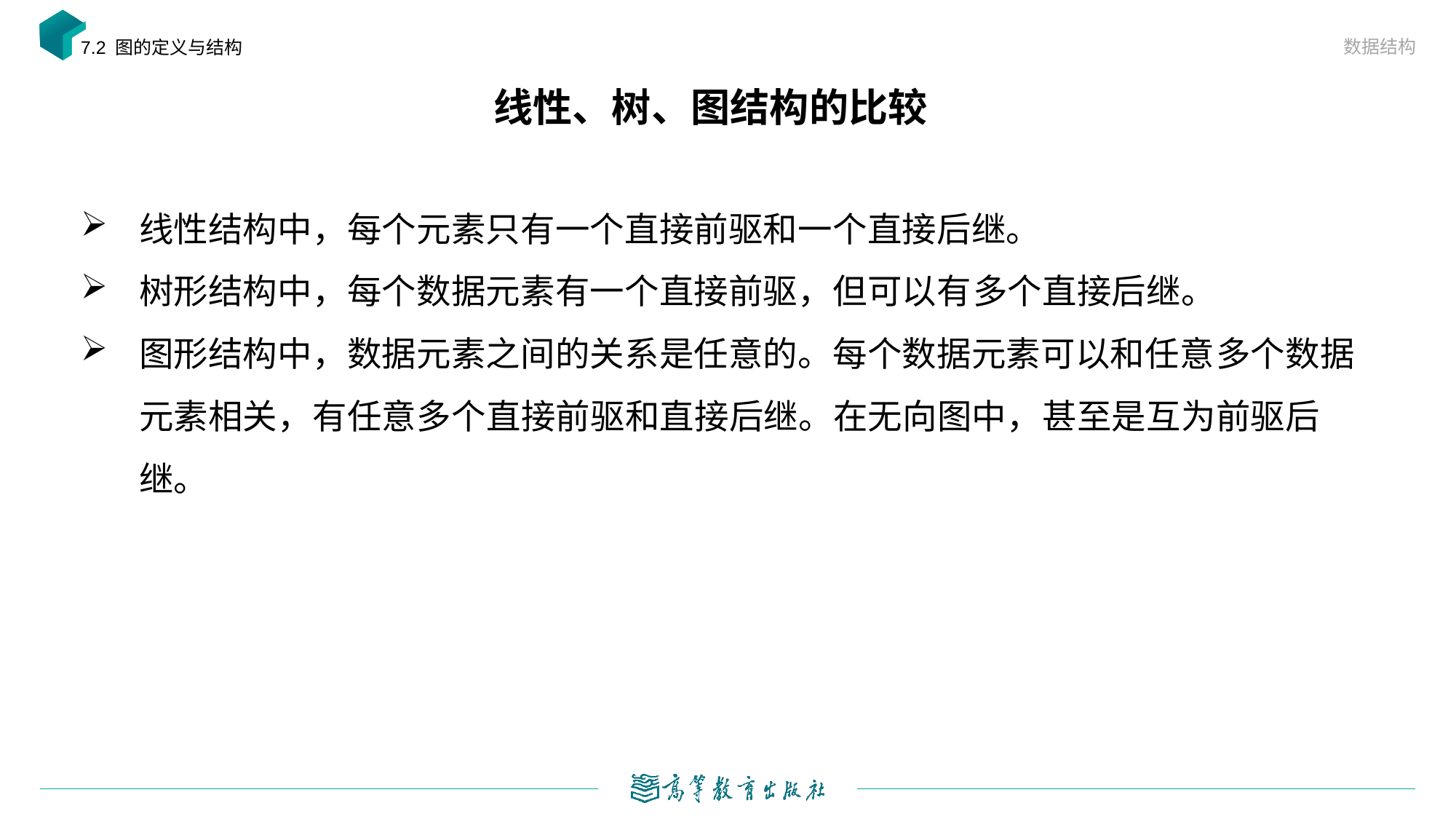

数据结构
7.2 图的定义与结构
# 线性、树、图结构的比较
线性结构中，每个元素只有一个直接前驱和一个直接后继。
树形结构中，每个数据元素有一个直接前驱，但可以有多个直接后继。
图形结构中，数据元素之间的关系是任意的。每个数据元素可以和任意多个数据元素相关，有任意多个直接前驱和直接后继。在无向图中，甚至是互为前驱后继。